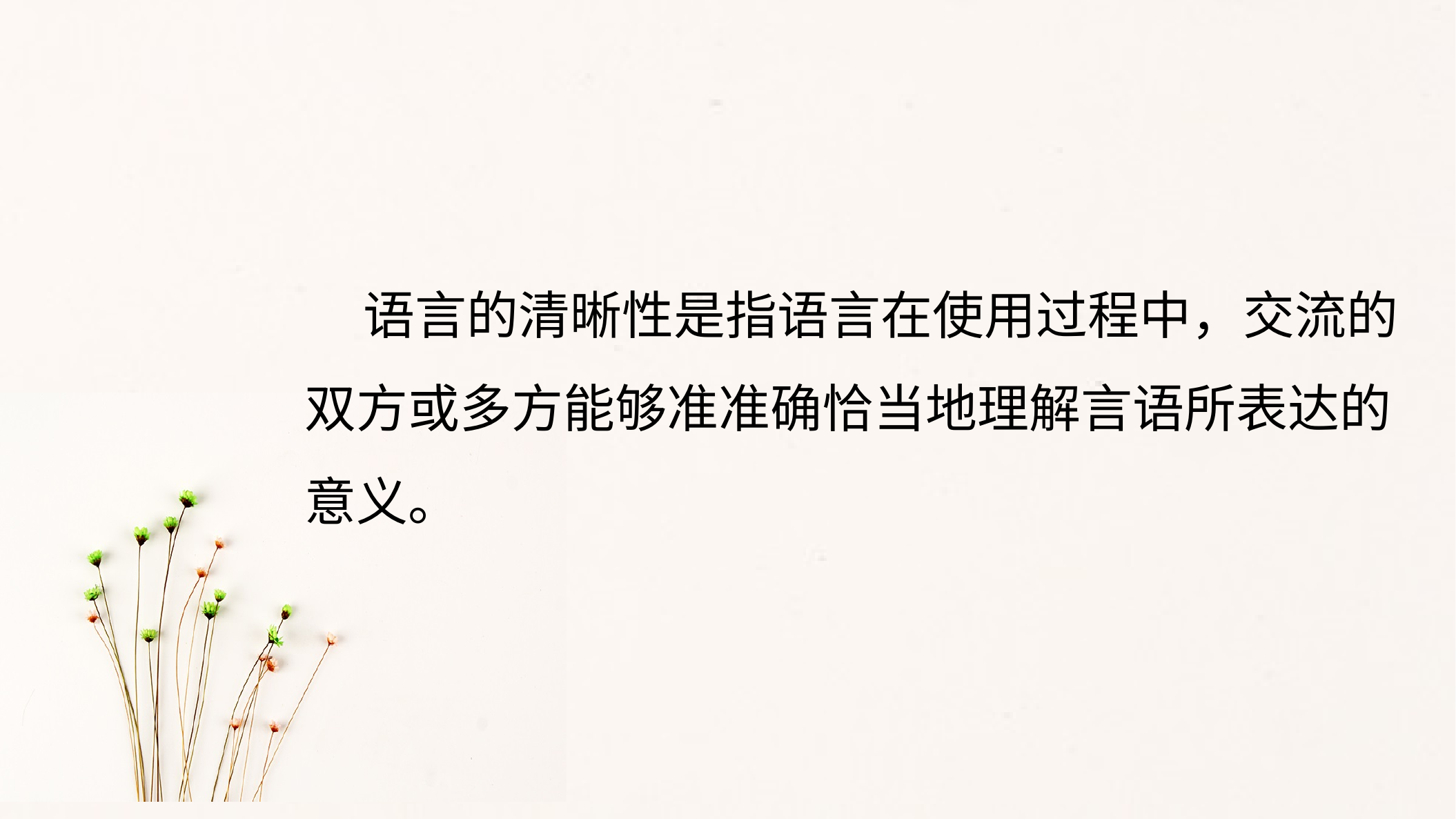

语言的清晰性是指语言在使用过程中，交流的双方或多方能够准准确恰当地理解言语所表达的意义。